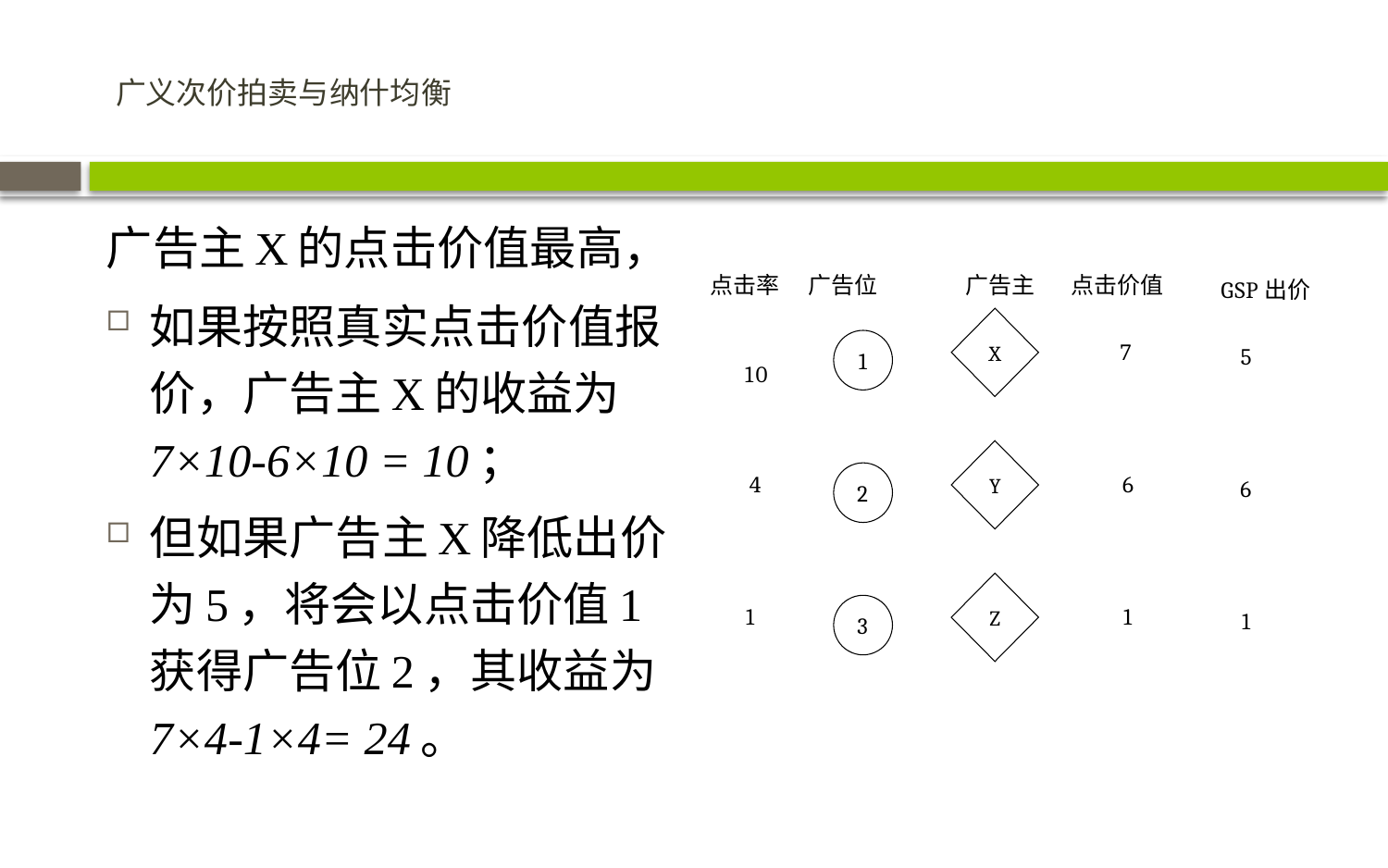

# 广义次价拍卖与纳什均衡
广告主X的点击价值最高，
如果按照真实点击价值报价，广告主X的收益为7×10-6×10 = 10；
但如果广告主X降低出价为5，将会以点击价值1获得广告位2，其收益为7×4-1×4= 24。
点击率
10
4
1
广告位
广告主
X
1
Y
2
Z
3
点击价值
7
6
1
GSP出价
5
6
1